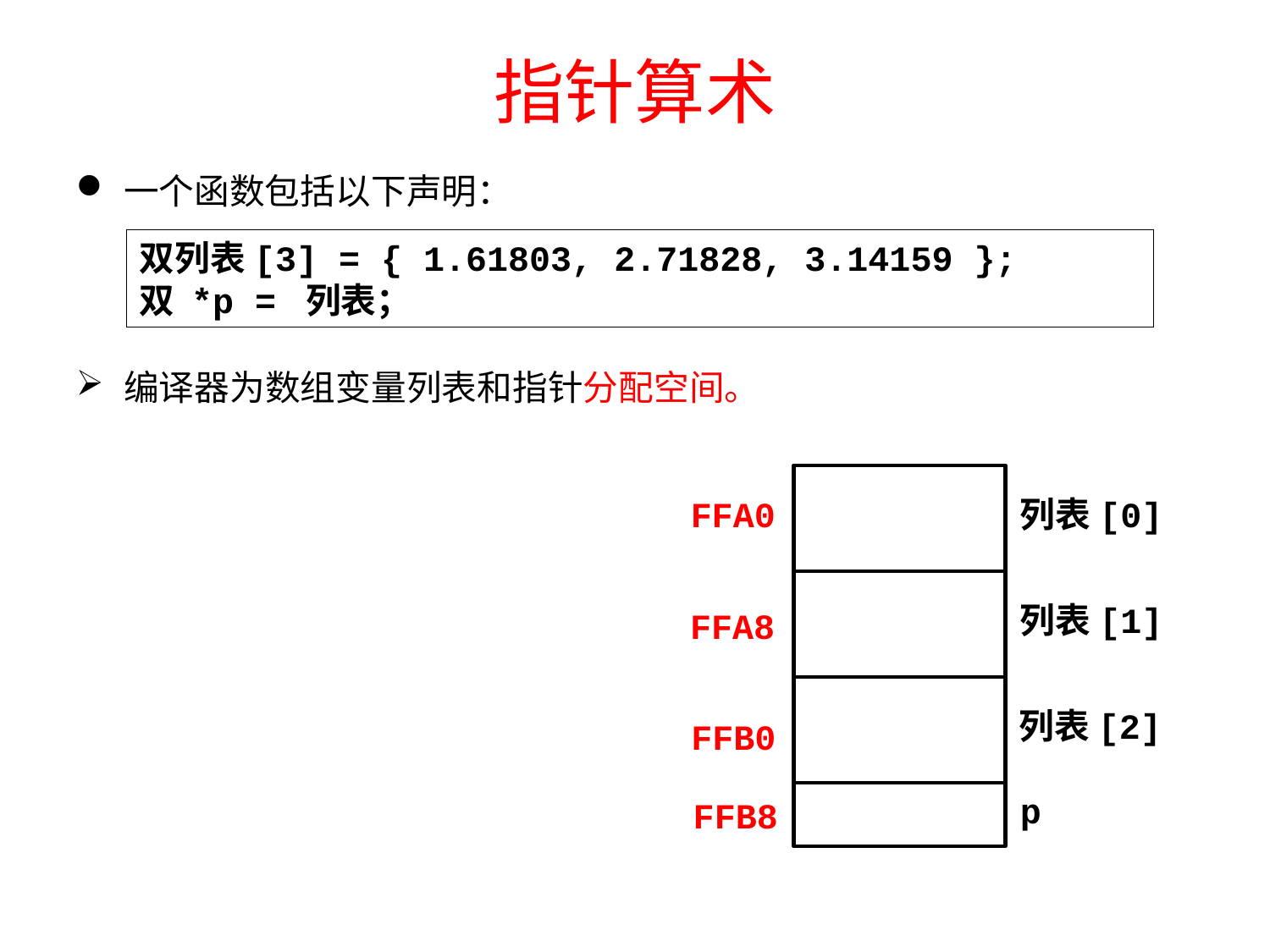

# 指针算术
一个函数包括以下声明：
双列表[3] = { 1.61803, 2.71828, 3.14159 };
双 *p = 列表；
编译器为数组变量列表和指针分配空间。

FFA0
列表[0]
列表[1]
FFA8
列表[2]
FFB0
p
FFB8